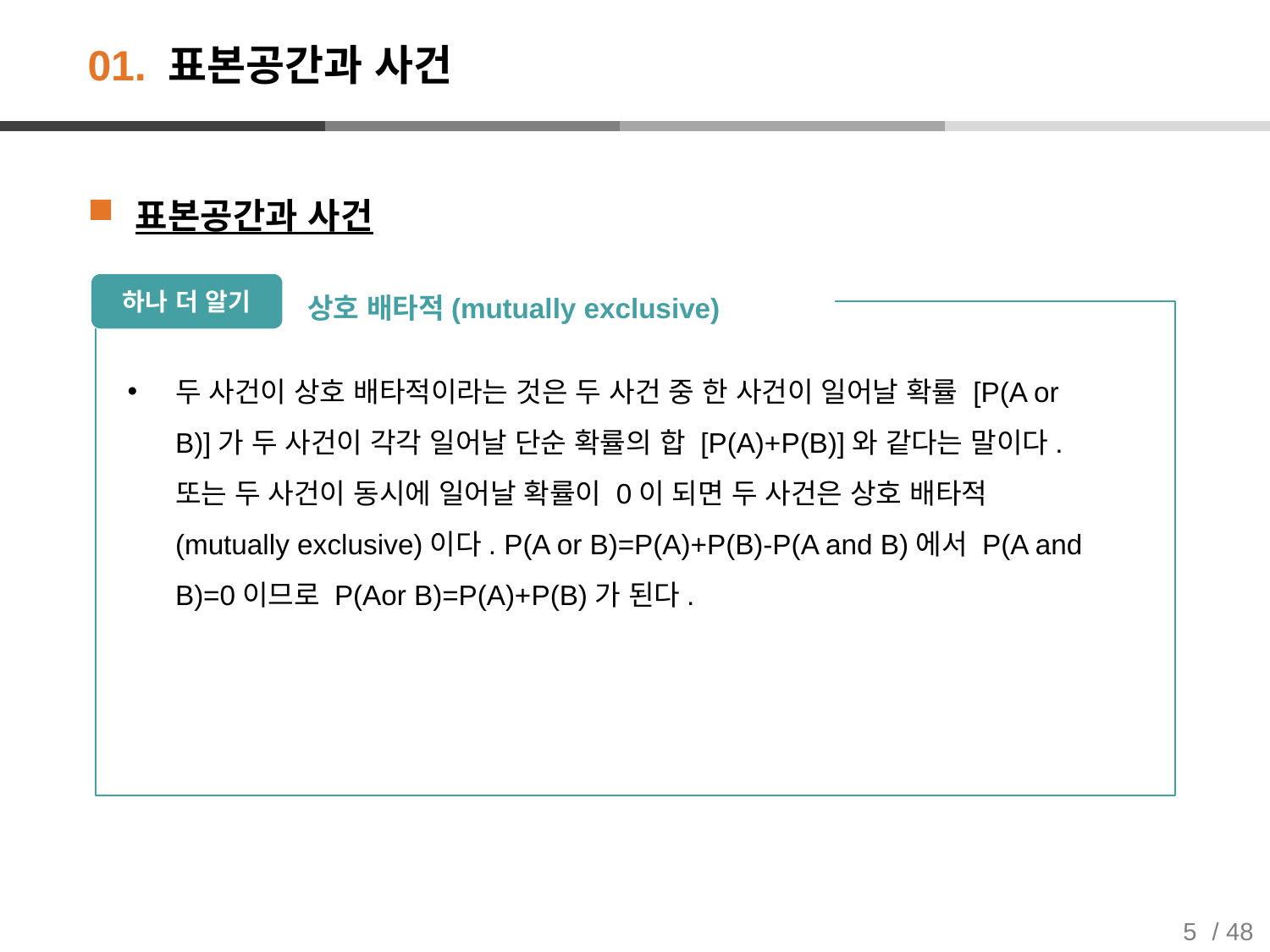

# 01. 표본공간과 사건
표본공간과 사건
상호 배타적(mutually exclusive)

하나 더 알기

두 사건이 상호 배타적이라는 것은 두 사건 중 한 사건이 일어날 확률 [P(A or B)]가 두 사건이 각각 일어날 단순 확률의 합 [P(A)+P(B)]와 같다는 말이다. 또는 두 사건이 동시에 일어날 확률이 0이 되면 두 사건은 상호 배타적(mutually exclusive)이다. P(A or B)=P(A)+P(B)-P(A and B)에서 P(A and B)=0이므로 P(Aor B)=P(A)+P(B)가 된다.